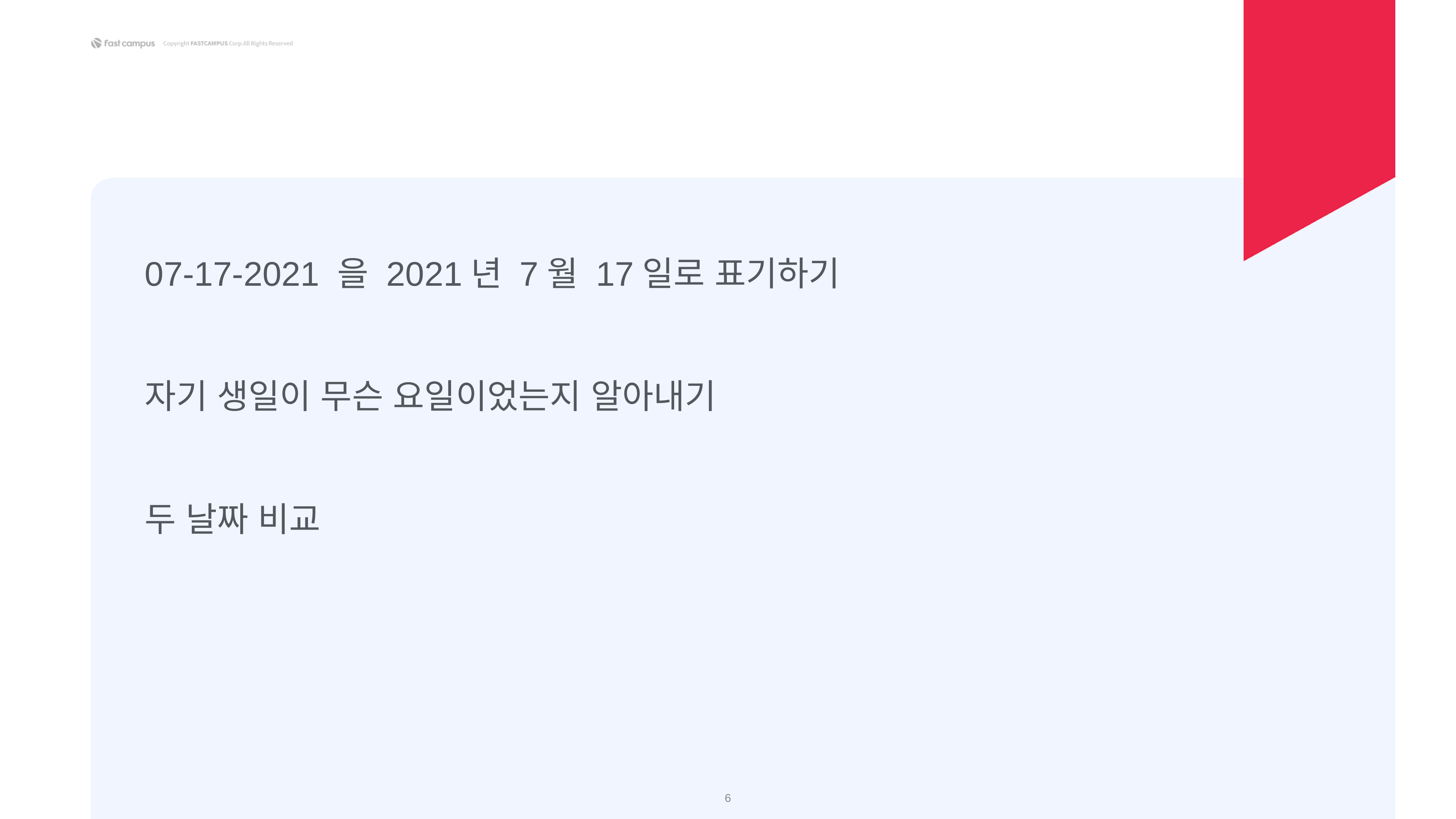

07-17-2021 을 2021년 7월 17일로 표기하기

자기 생일이 무슨 요일이었는지 알아내기

두 날짜 비교
6